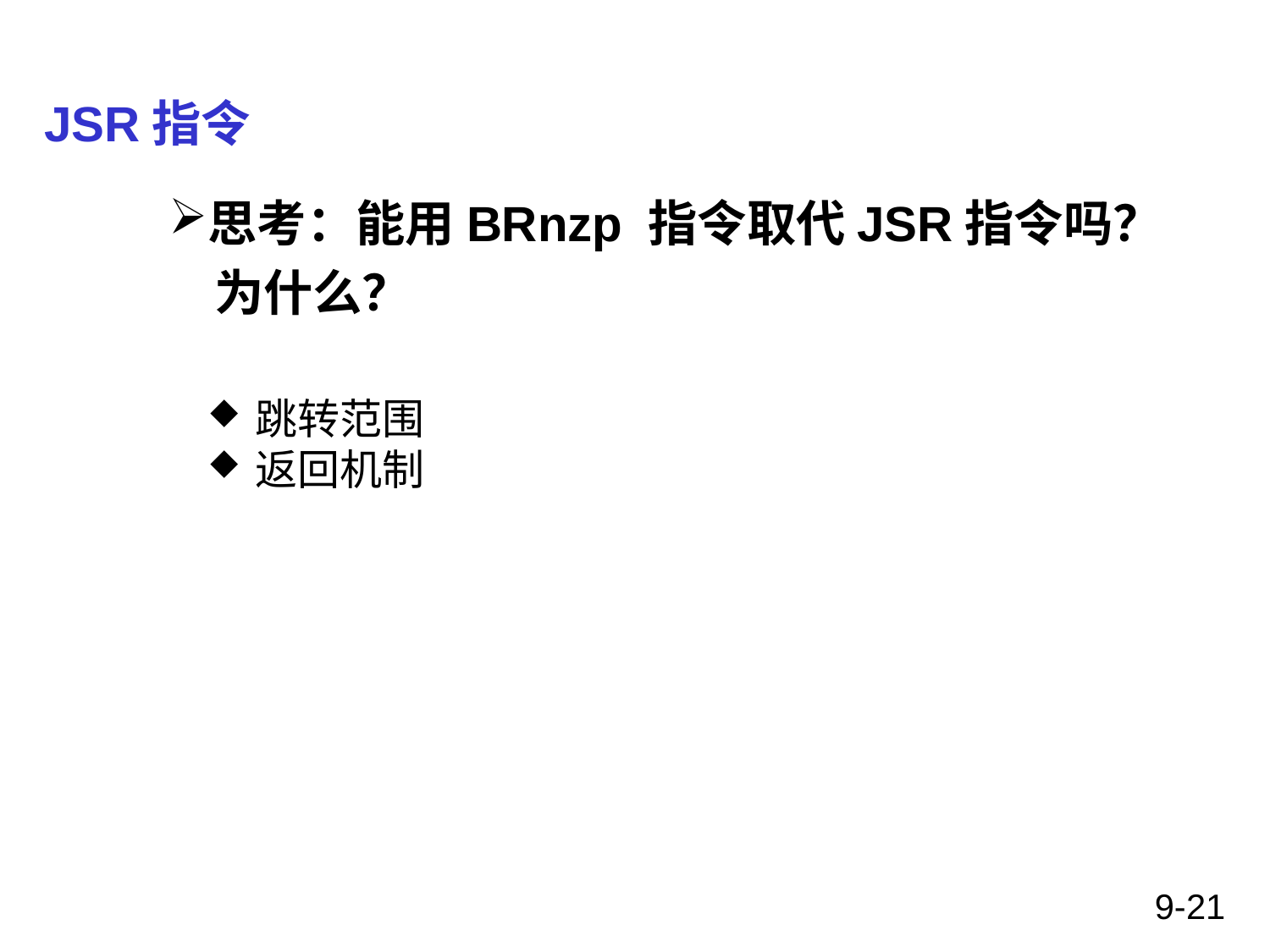

# JSR指令
思考：能用BRnzp 指令取代JSR指令吗？
   为什么？

跳转范围
返回机制
9-21